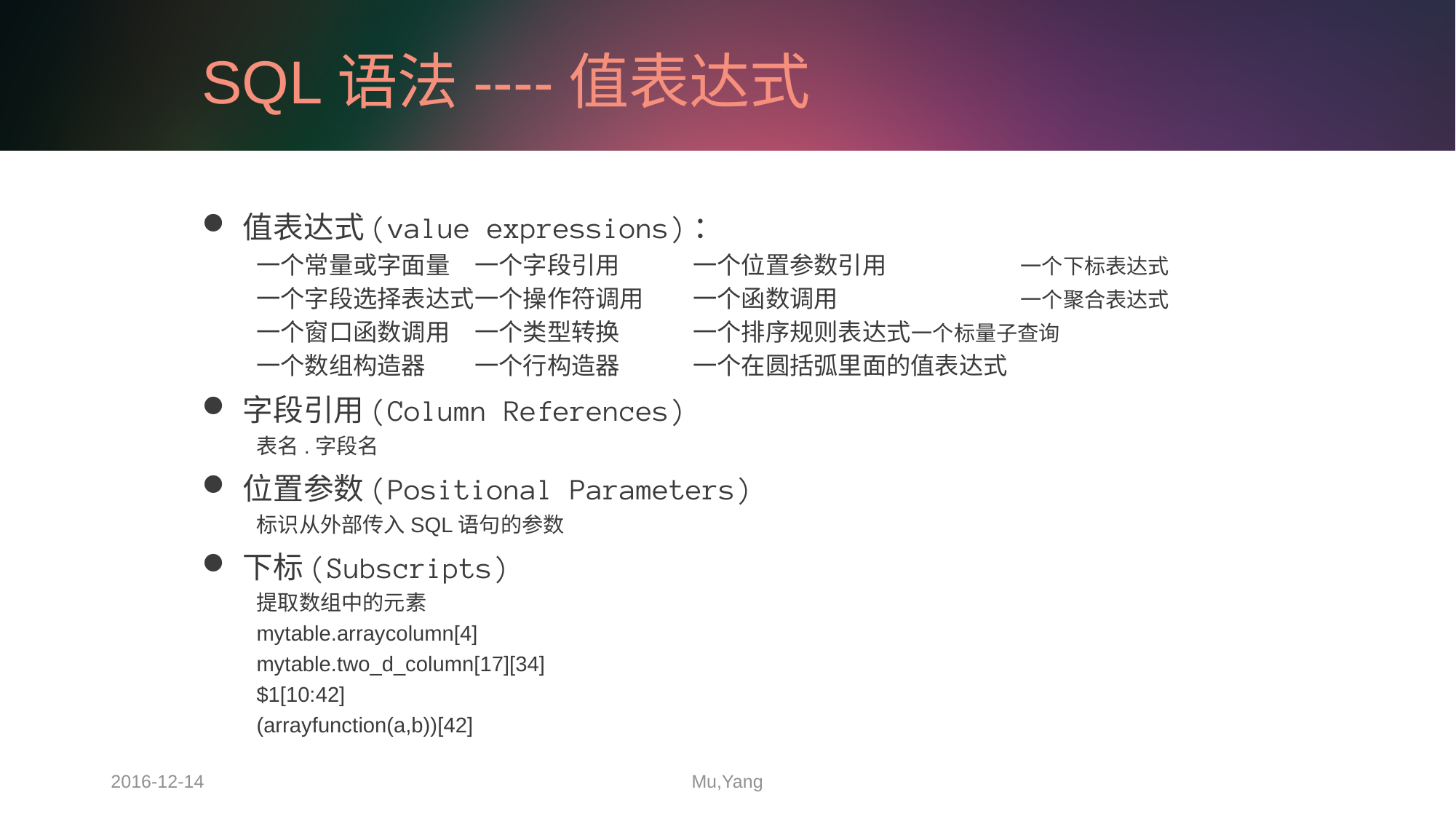

# SQL语法----值表达式
值表达式(value expressions)：
一个常量或字面量	一个字段引用	一个位置参数引用		一个下标表达式
一个字段选择表达式	一个操作符调用	一个函数调用		一个聚合表达式
一个窗口函数调用	一个类型转换	一个排序规则表达式	一个标量子查询
一个数组构造器	一个行构造器	一个在圆括弧里面的值表达式
字段引用(Column References)
表名.字段名
位置参数(Positional Parameters)
标识从外部传入SQL语句的参数
下标(Subscripts)
提取数组中的元素
mytable.arraycolumn[4]
mytable.two_d_column[17][34]
$1[10:42]
(arrayfunction(a,b))[42]
2016-12-14
Mu,Yang
49